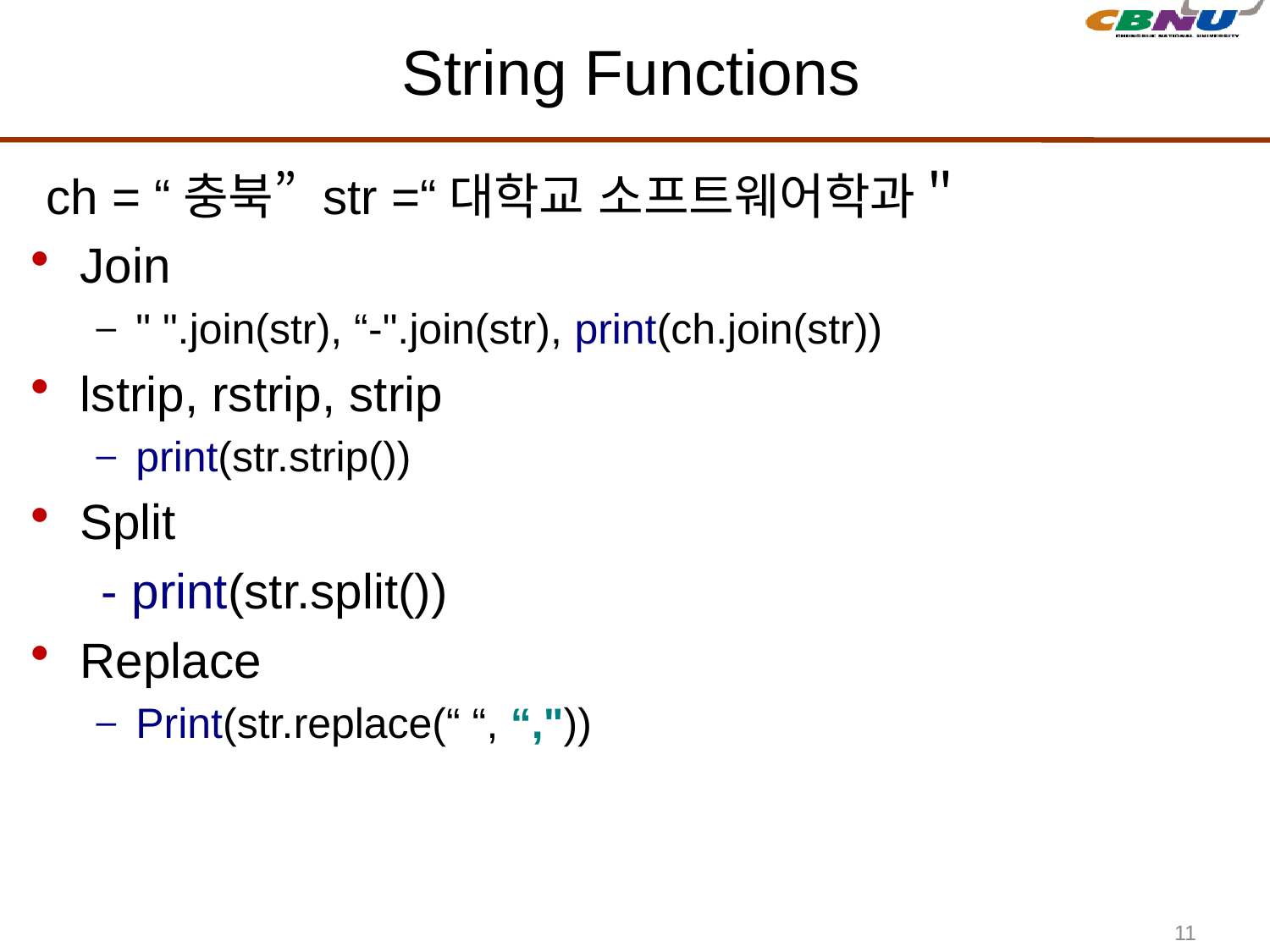

# String Functions
 ch = “충북” str =“대학교 소프트웨어학과＂
Join
" ".join(str), “-".join(str), print(ch.join(str))
lstrip, rstrip, strip
print(str.strip())
Split
     - print(str.split())
Replace
Print(str.replace(“ “, “,"))
11